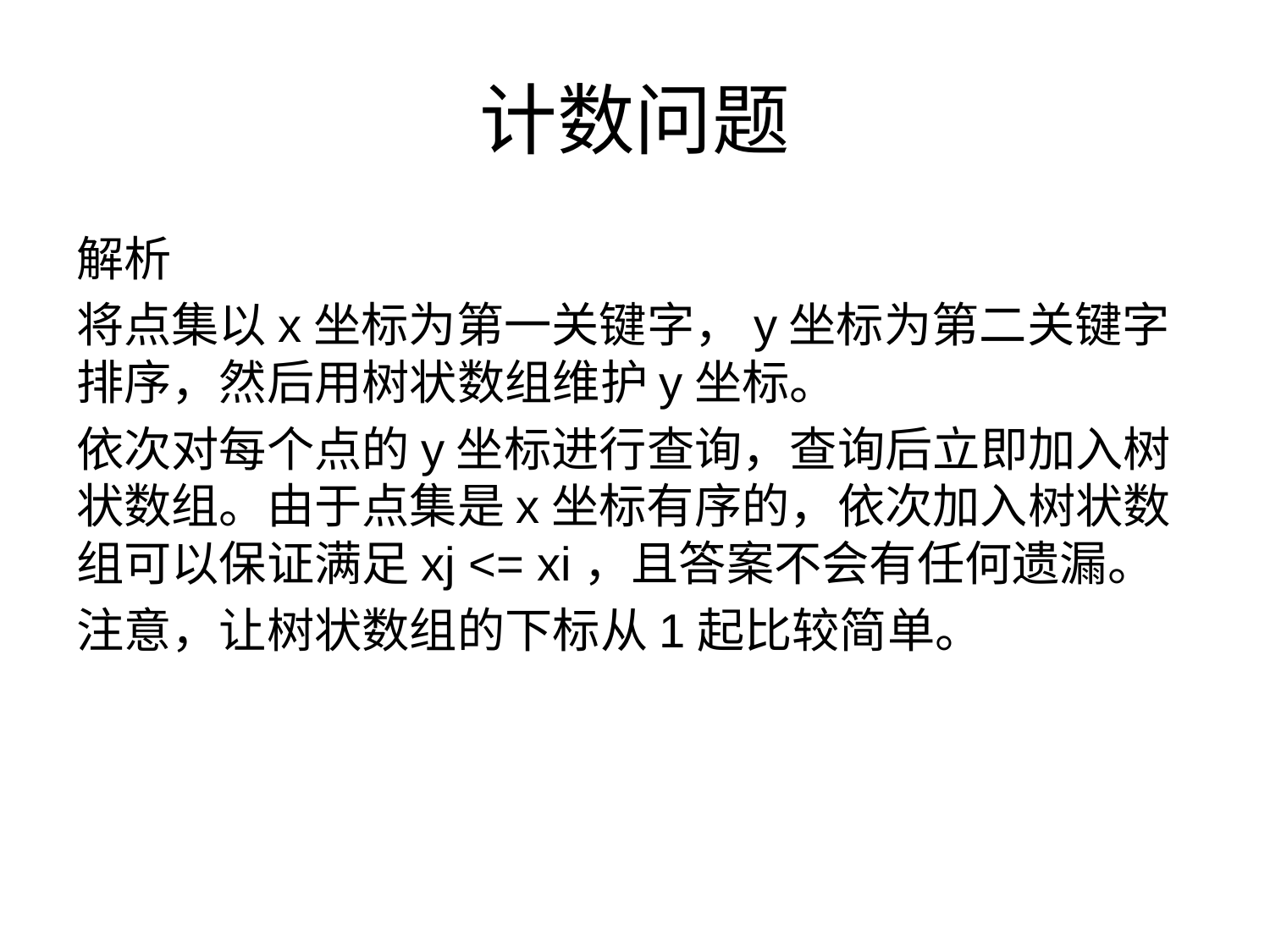

# 计数问题
解析
将点集以x坐标为第一关键字，y坐标为第二关键字排序，然后用树状数组维护y坐标。
依次对每个点的y坐标进行查询，查询后立即加入树状数组。由于点集是x坐标有序的，依次加入树状数组可以保证满足xj <= xi，且答案不会有任何遗漏。
注意，让树状数组的下标从1起比较简单。